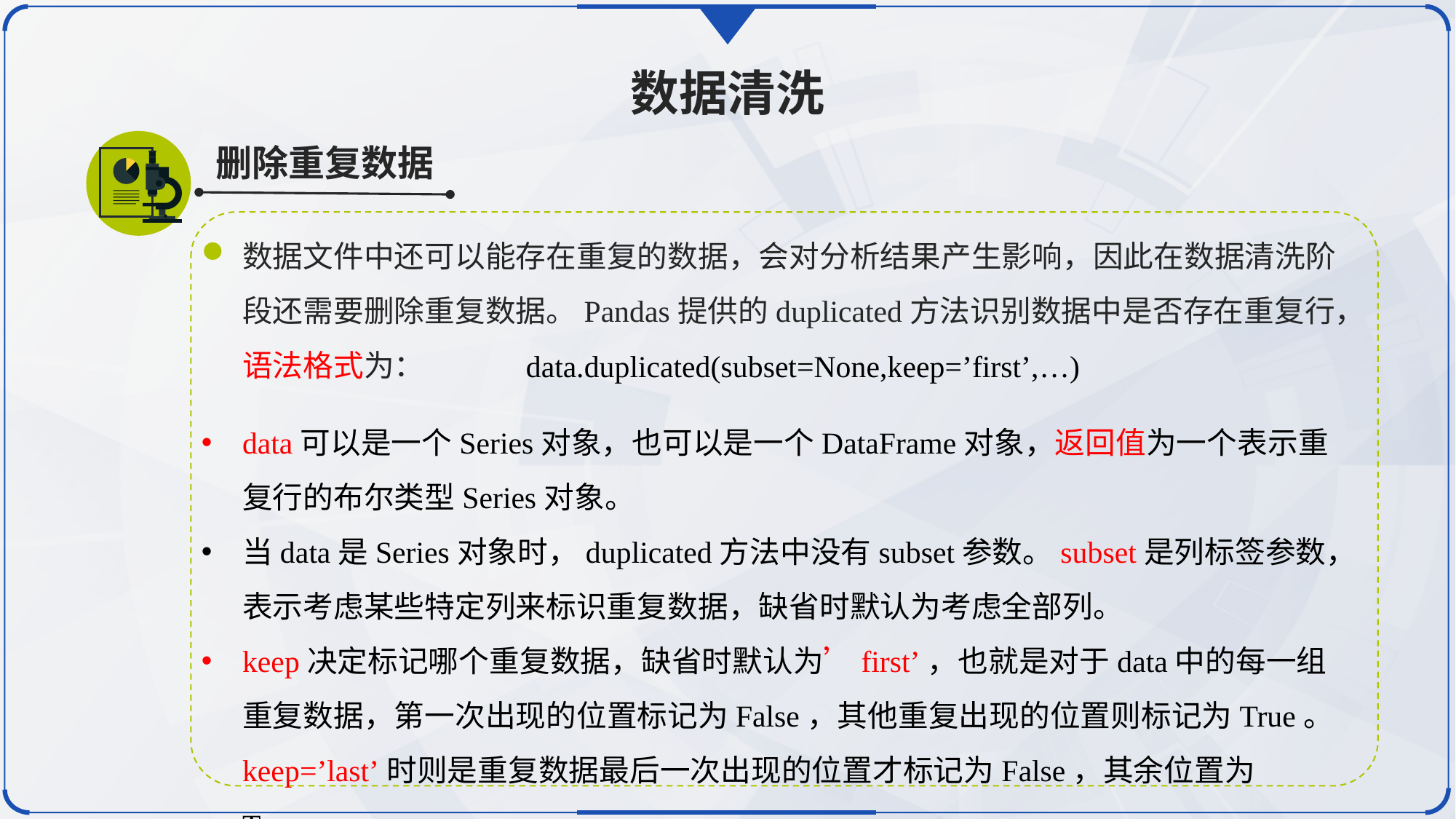

数据清洗

删除重复数据

数据文件中还可以能存在重复的数据，会对分析结果产生影响，因此在数据清洗阶段还需要删除重复数据。Pandas提供的duplicated方法识别数据中是否存在重复行，语法格式为：

data.duplicated(subset=None,keep=’first’,…)
data可以是一个Series对象，也可以是一个DataFrame对象，返回值为一个表示重复行的布尔类型Series对象。
当data是Series对象时，duplicated方法中没有subset参数。subset是列标签参数，表示考虑某些特定列来标识重复数据，缺省时默认为考虑全部列。
keep决定标记哪个重复数据，缺省时默认为’first’，也就是对于data中的每一组重复数据，第一次出现的位置标记为False，其他重复出现的位置则标记为True。keep=’last’时则是重复数据最后一次出现的位置才标记为False，其余位置为True。